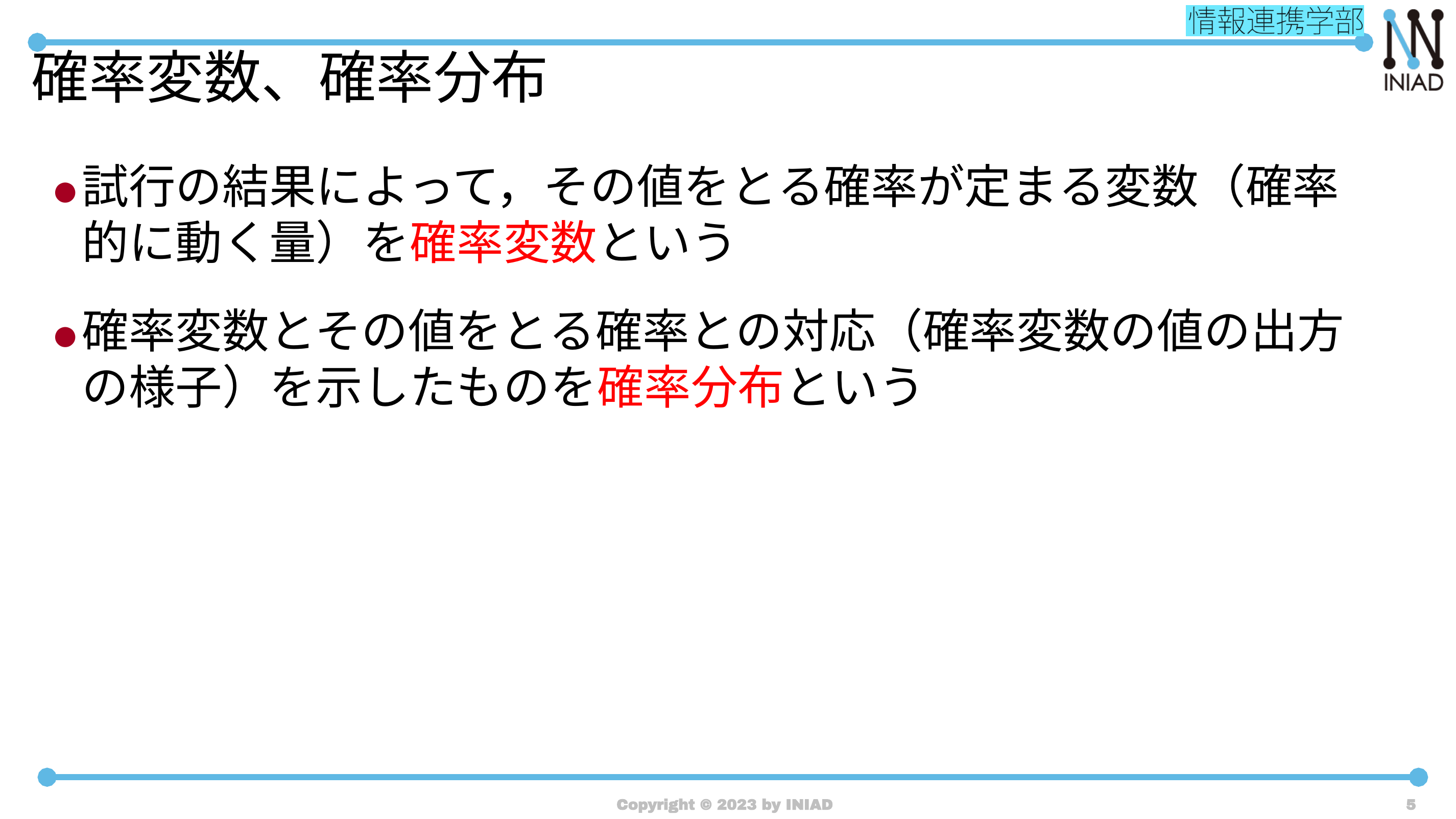

# 確率変数、確率分布
試行の結果によって，その値をとる確率が定まる変数（確率的に動く量）を確率変数という
確率変数とその値をとる確率との対応（確率変数の値の出方の様子）を示したものを確率分布という
Copyright © 2023 by INIAD
5